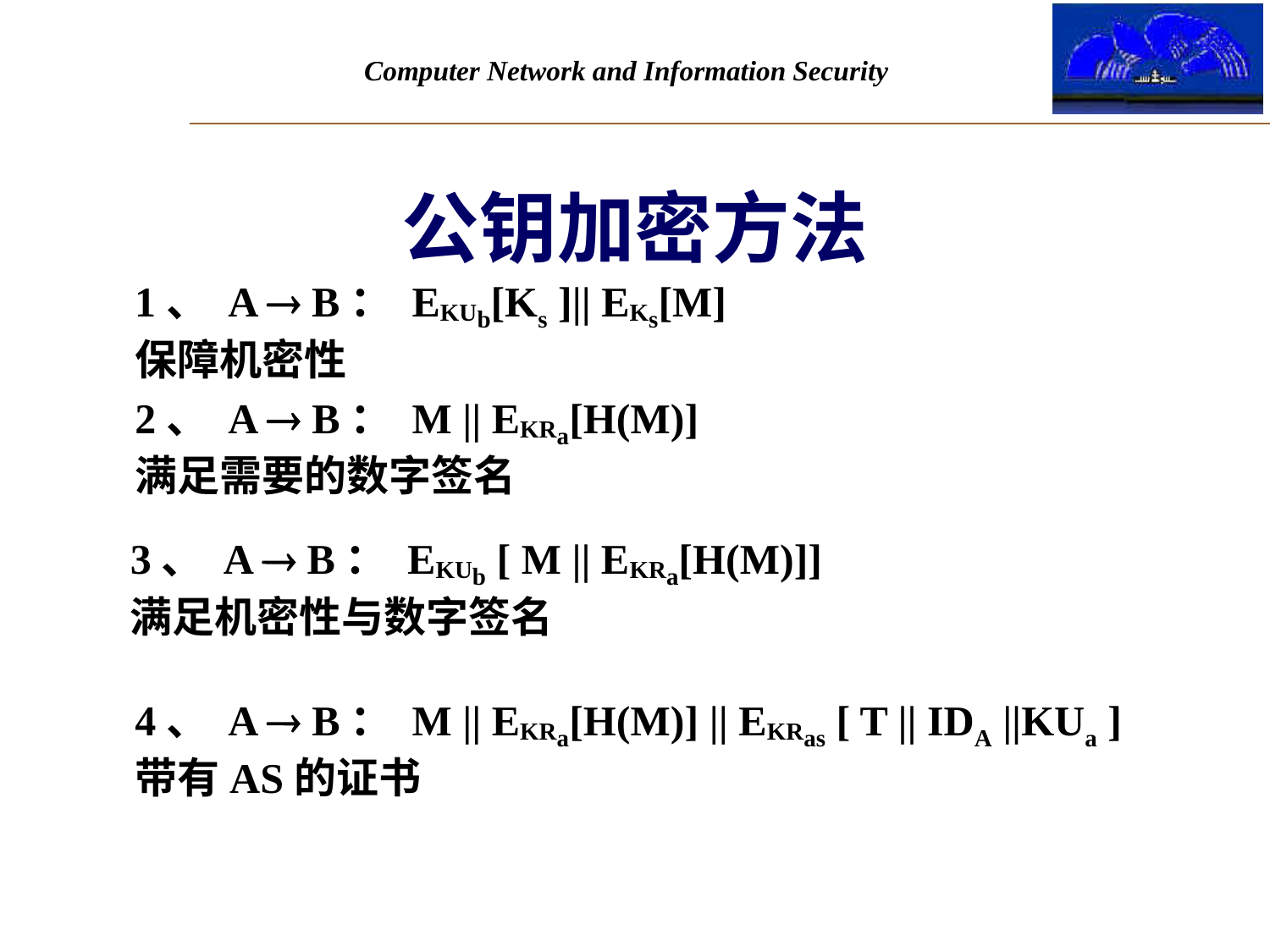

# 公钥加密方法
1、 A → B： EKUb[Ks ]|| EKs[M]
保障机密性
2、 A → B： M || EKRa[H(M)]
满足需要的数字签名
3、 A → B： EKUb [ M || EKRa[H(M)]]
满足机密性与数字签名
4、 A → B： M || EKRa[H(M)] || EKRas [ T || IDA ||KUa ]
带有AS的证书